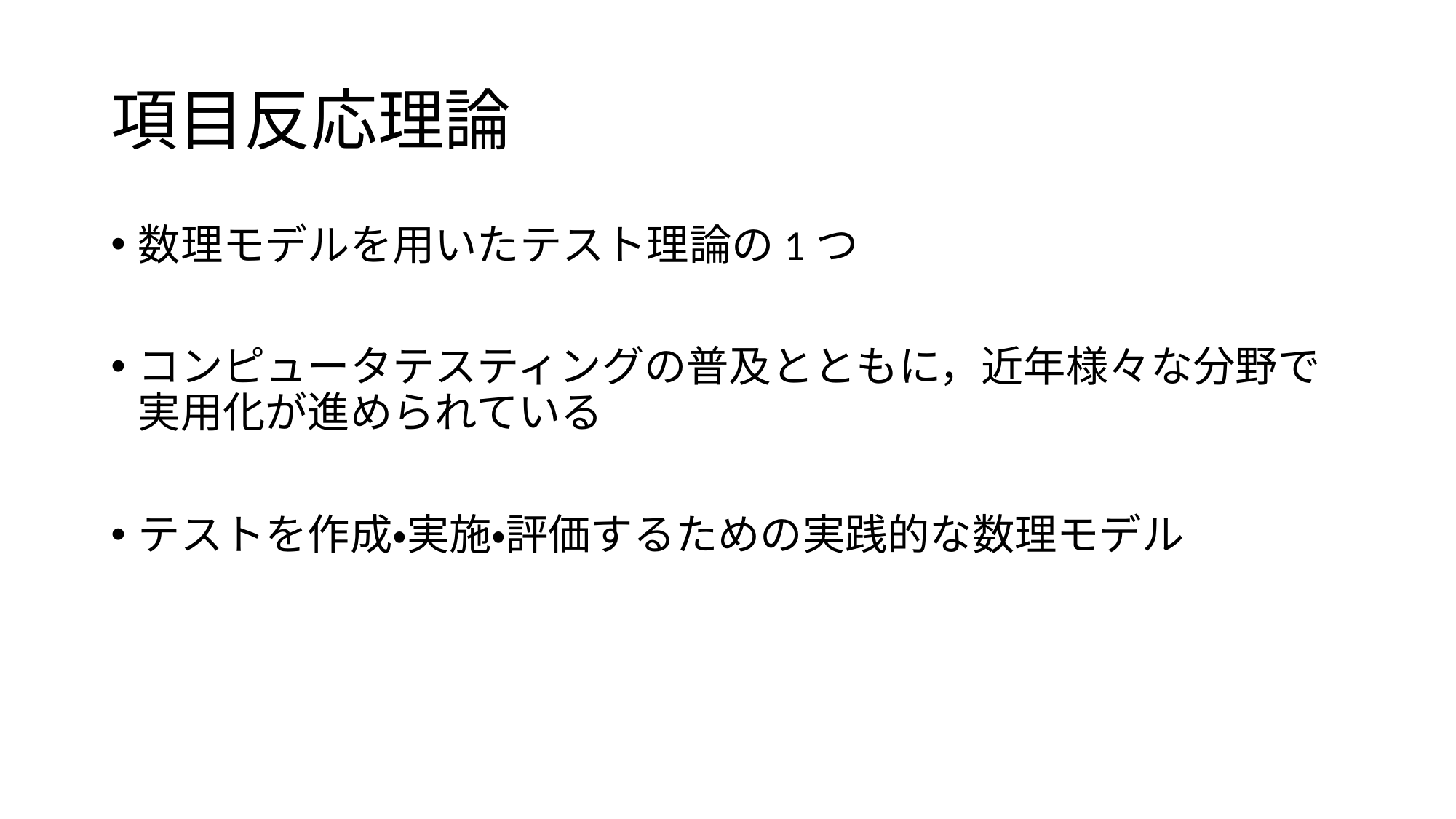

# 項目反応理論
数理モデルを用いたテスト理論の1つ

コンピュータテスティングの普及とともに，近年様々な分野で実用化が進められている

テストを作成・実施・評価するための実践的な数理モデル